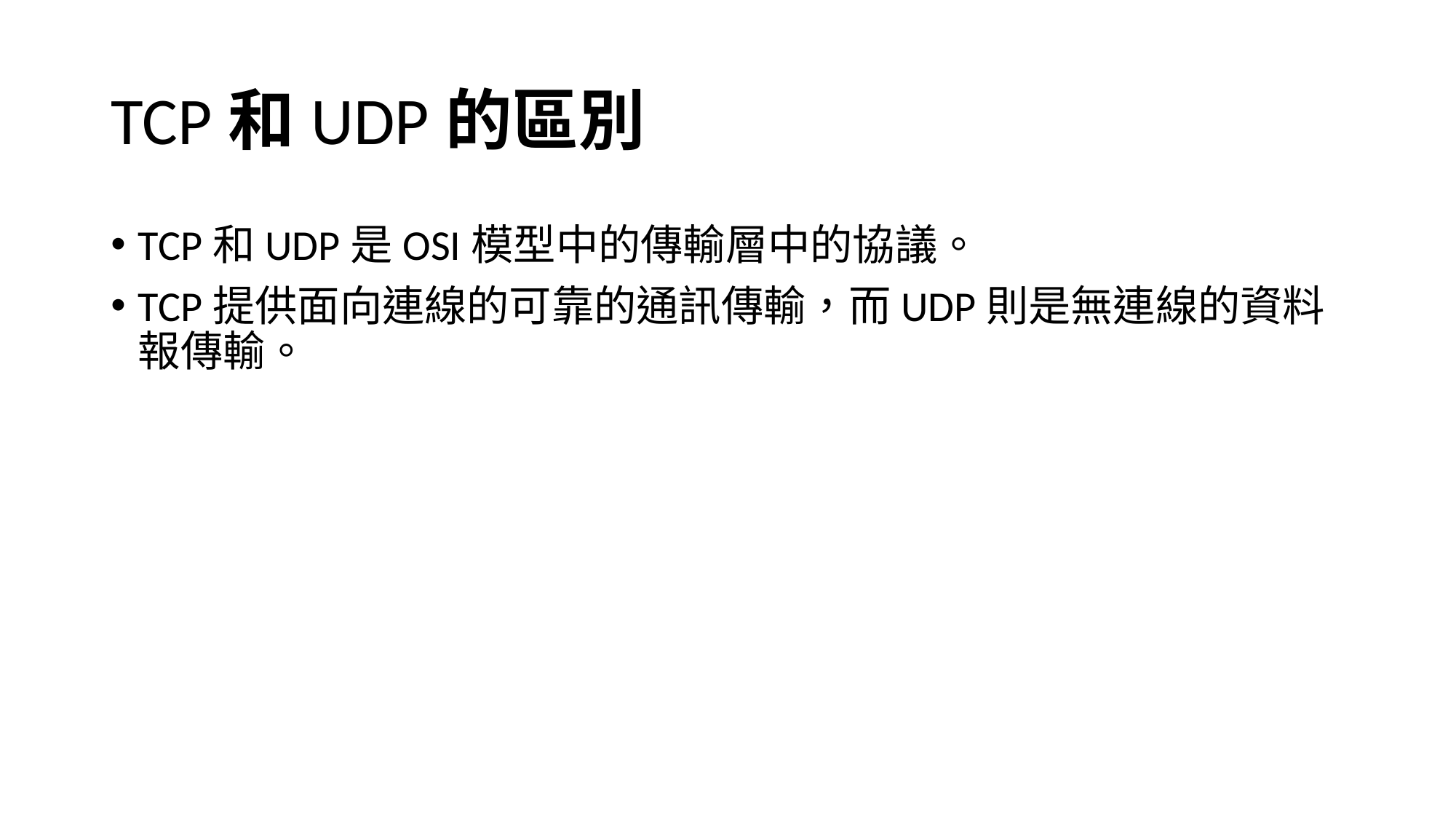

# TCP和UDP的區別
TCP和UDP是OSI模型中的傳輸層中的協議。
TCP提供面向連線的可靠的通訊傳輸，而UDP則是無連線的資料報傳輸。